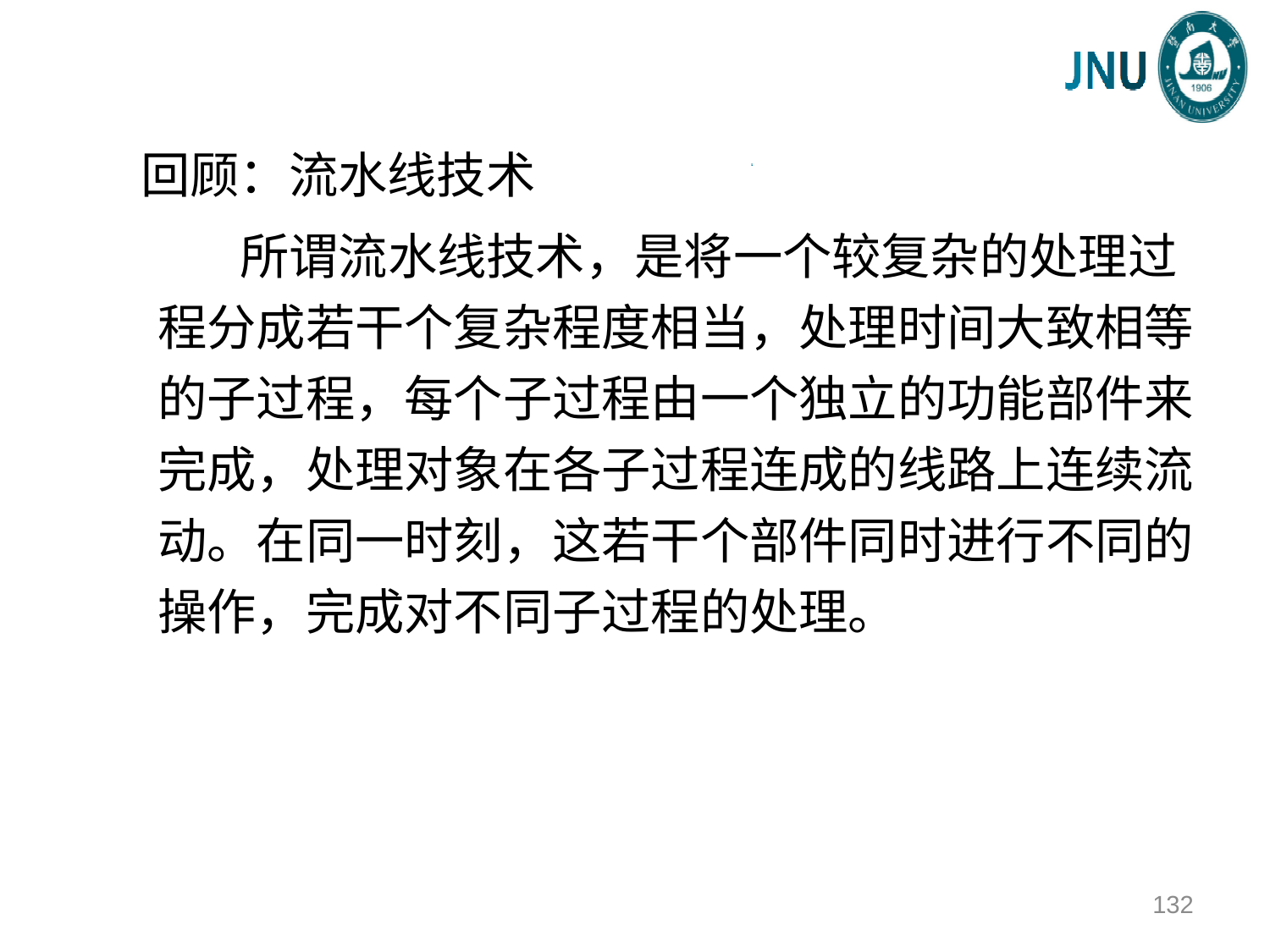

回顾：流水线技术
          所谓流水线技术，是将一个较复杂的处理过程分成若干个复杂程度相当，处理时间大致相等的子过程，每个子过程由一个独立的功能部件来完成，处理对象在各子过程连成的线路上连续流动。在同一时刻，这若干个部件同时进行不同的操作，完成对不同子过程的处理。
132